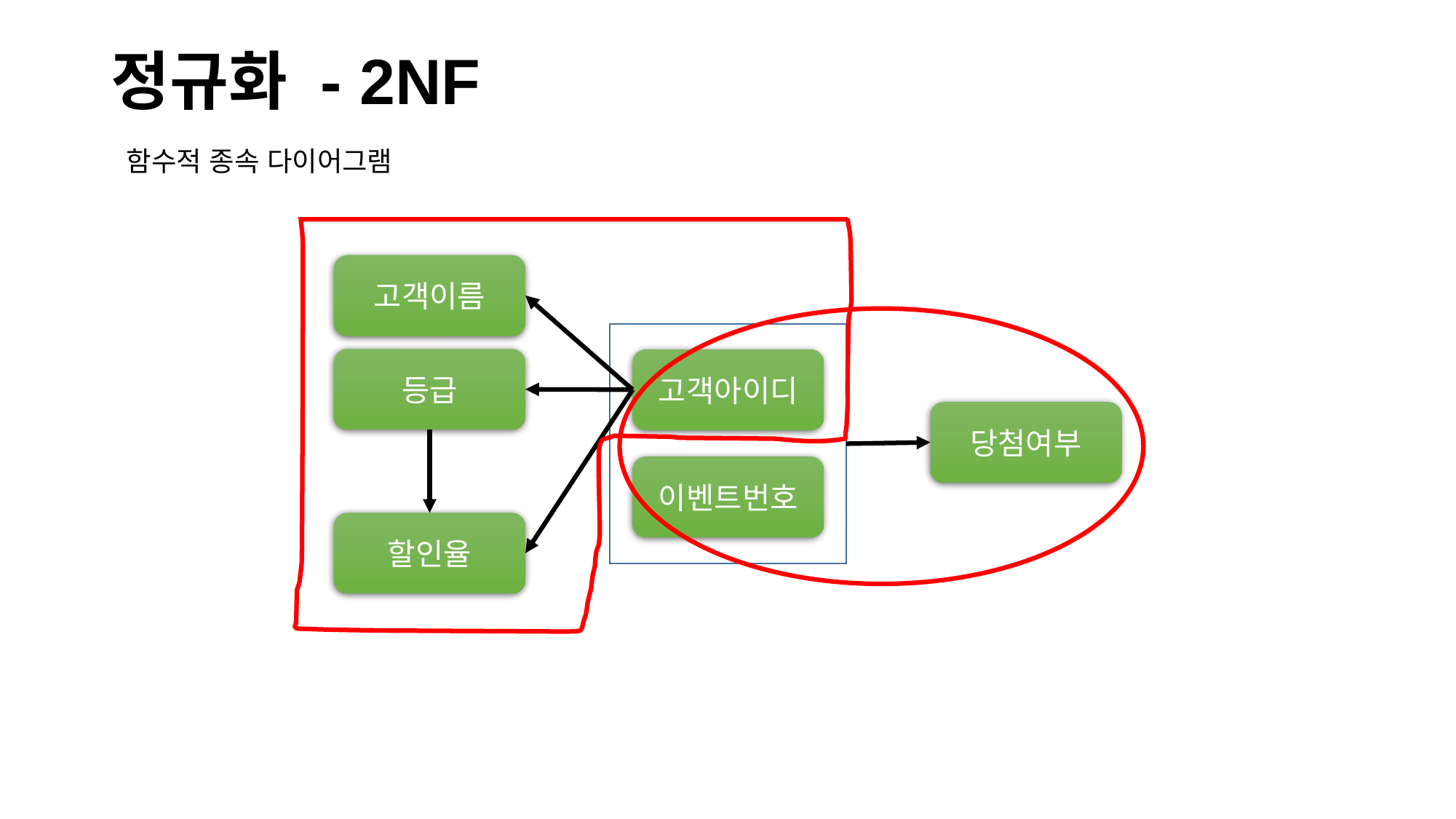

# 정규화 - 2NF
함수적 종속 다이어그램

고객이름

등급
고객아이디
당첨여부
이벤트번호
할인율